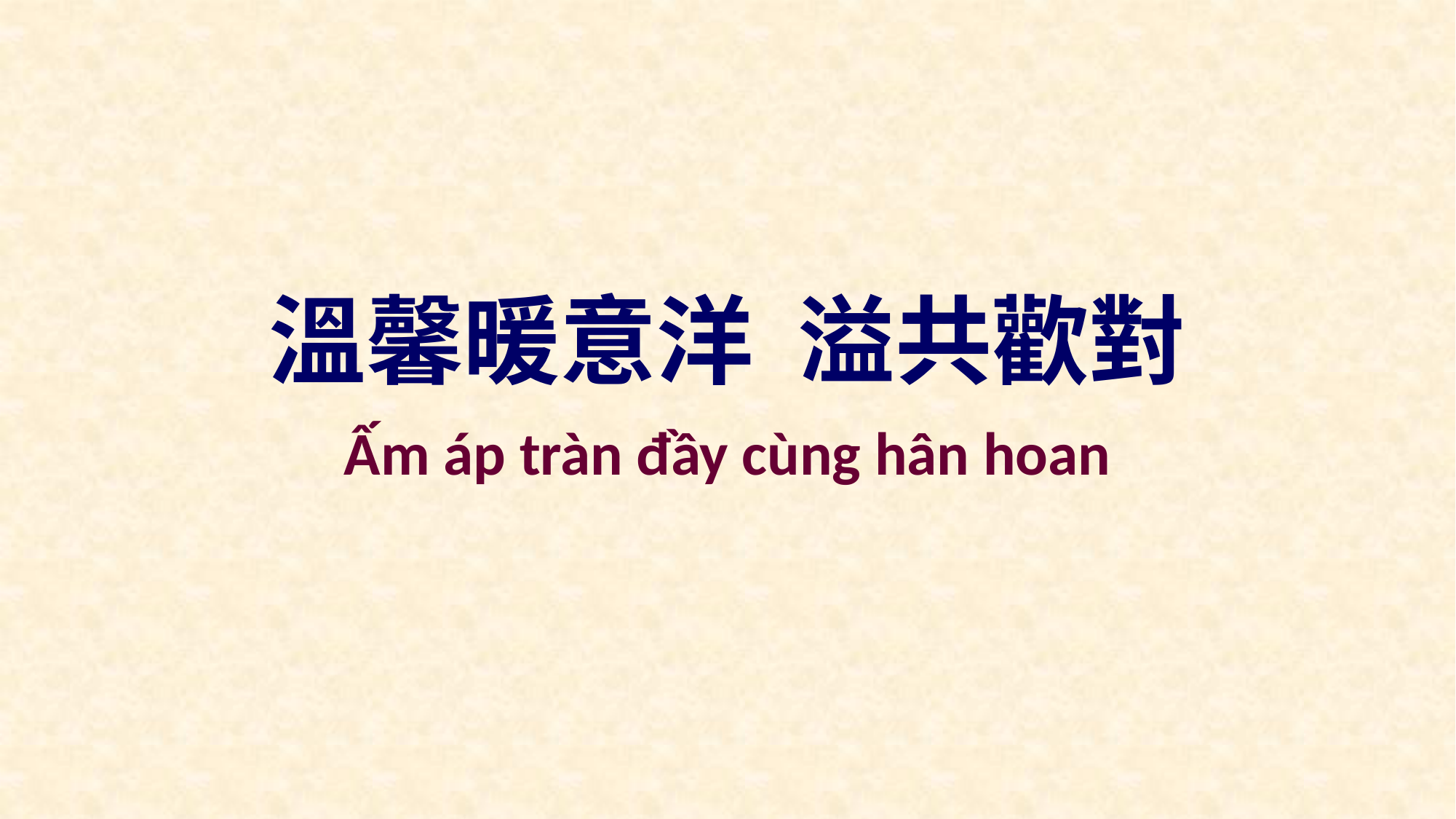

溫馨暖意洋  溢共歡對
Ấm áp tràn đầy cùng hân hoan